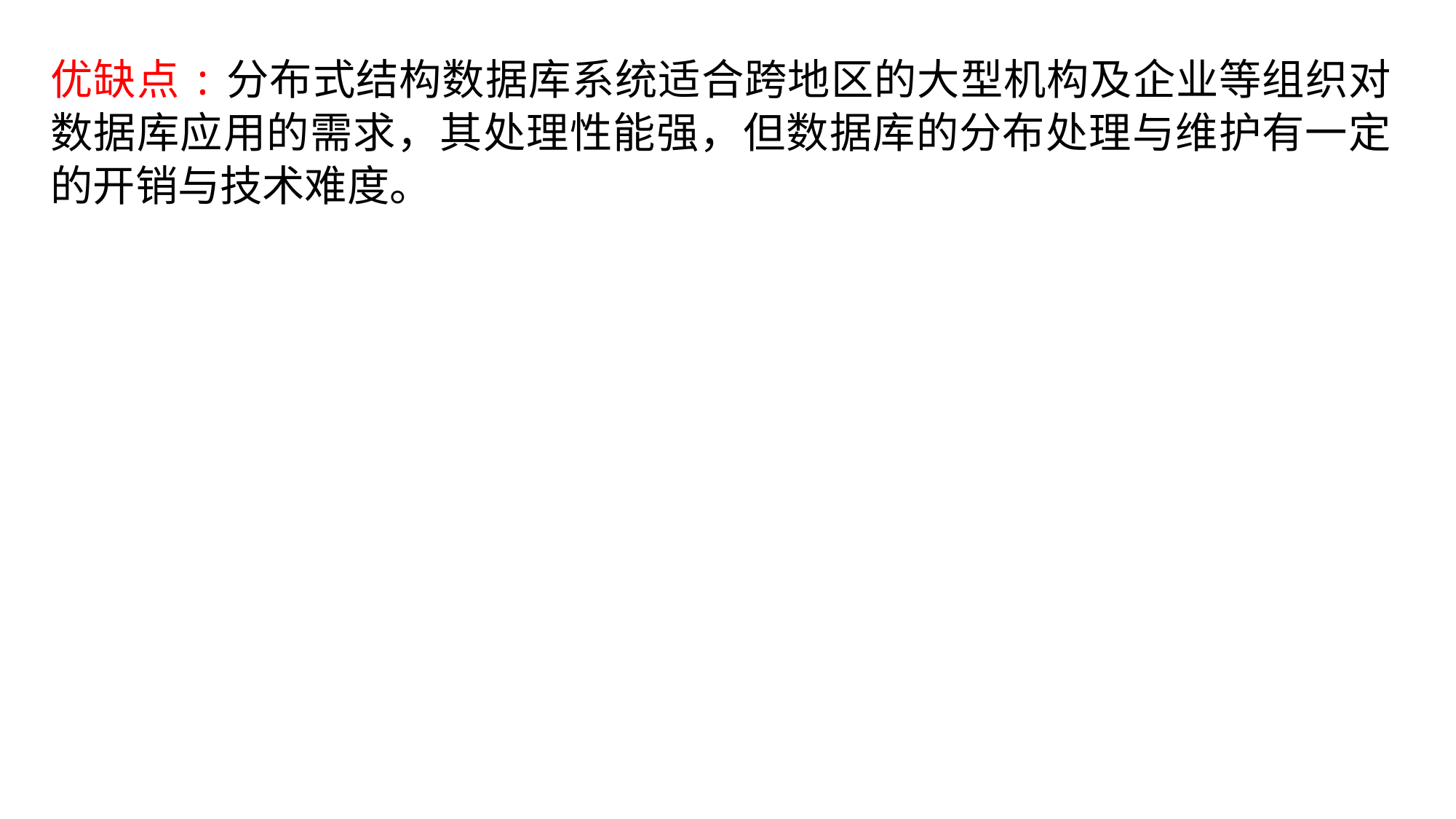

优缺点:分布式结构数据库系统适合跨地区的大型机构及企业等组织对数据库应用的需求，其处理性能强，但数据库的分布处理与维护有一定的开销与技术难度。